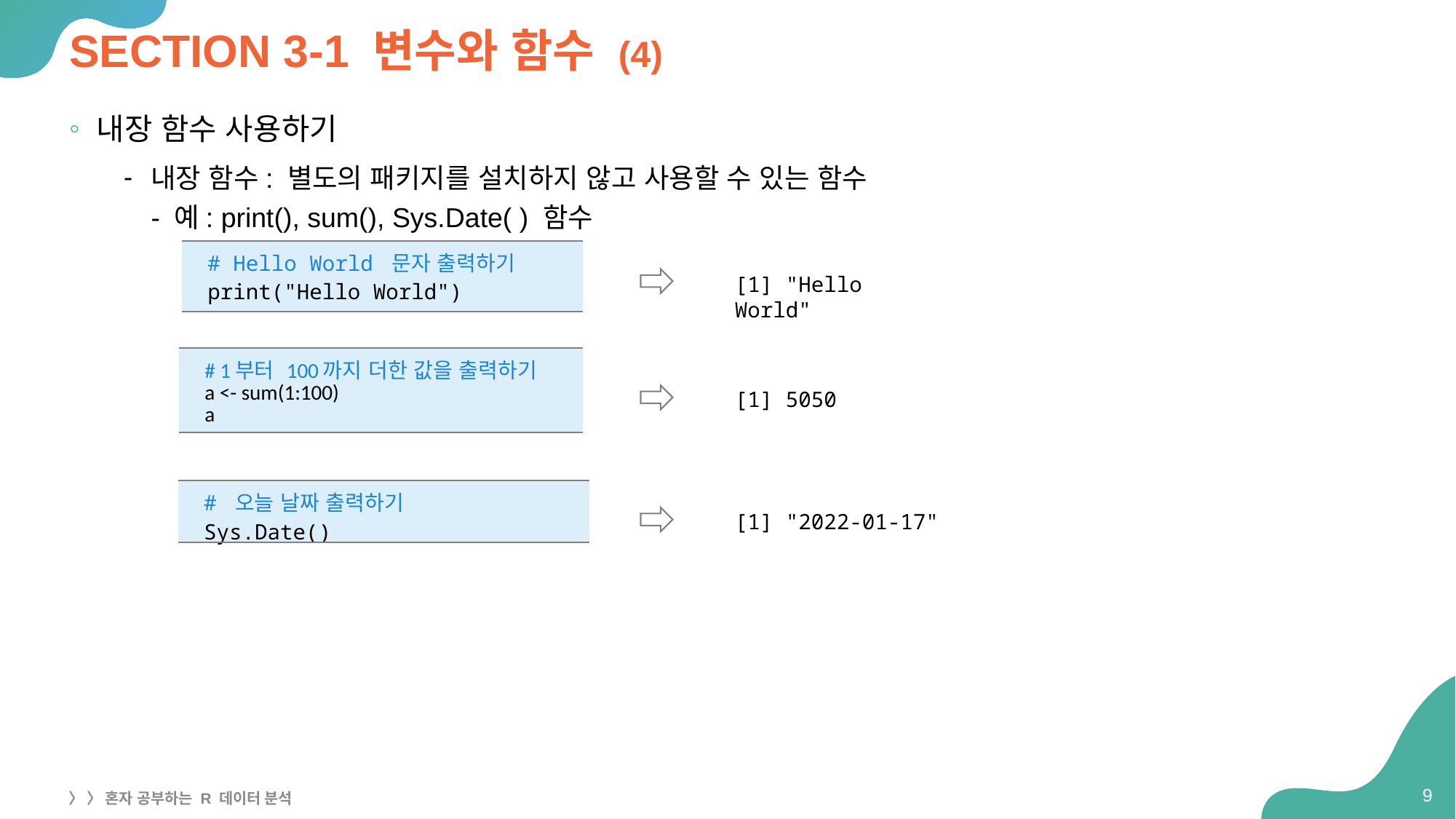

# SECTION 3-1 변수와 함수 (4)
내장 함수 사용하기
내장 함수: 별도의 패키지를 설치하지 않고 사용할 수 있는 함수
- 예: print(), sum(), Sys.Date( ) 함수
| # Hello World 문자 출력하기 print("Hello World") |
| --- |
[1] "Hello World"

| # 1부터 100까지 더한 값을 출력하기 a <- sum(1:100) a |
| --- |
[1] 5050

| # 오늘 날짜 출력하기 Sys.Date() |
| --- |
[1] "2022-01-17"

9
〉 〉 혼자 공부하는 R 데이터 분석